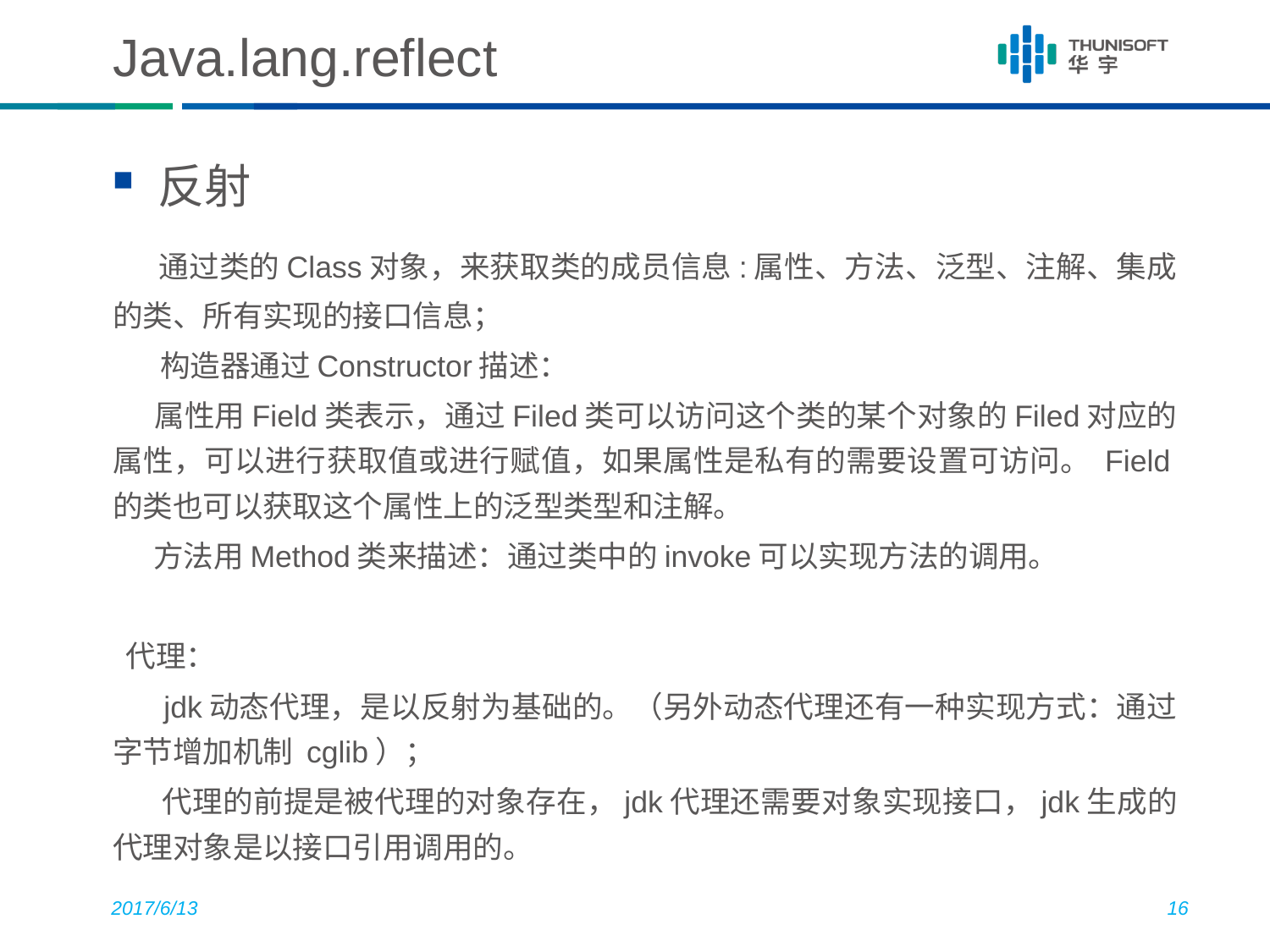

# Java.lang.reflect
反射
    通过类的Class对象，来获取类的成员信息:属性、方法、泛型、注解、集成的类、所有实现的接口信息；
      构造器通过Constructor描述：
     属性用Field类表示，通过Filed类可以访问这个类的某个对象的Filed对应的属性，可以进行获取值或进行赋值，如果属性是私有的需要设置可访问。 Field的类也可以获取这个属性上的泛型类型和注解。
     方法用Method类来描述：通过类中的invoke可以实现方法的调用。

 代理：
      jdk动态代理，是以反射为基础的。（另外动态代理还有一种实现方式：通过字节增加机制 cglib）；
      代理的前提是被代理的对象存在，jdk代理还需要对象实现接口，jdk生成的代理对象是以接口引用调用的。

2017/6/13
16